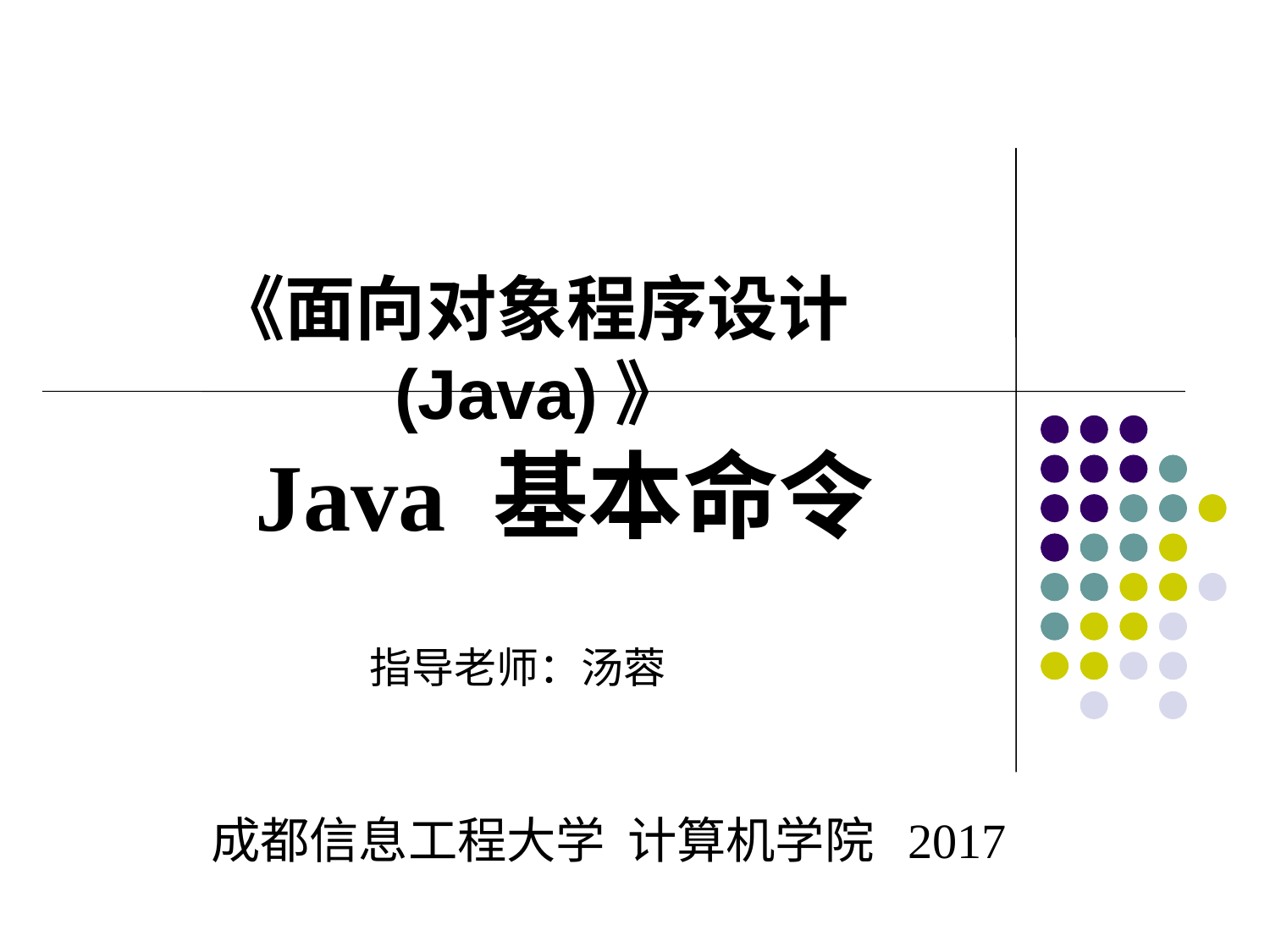

《面向对象程序设计(Java)》
# Java 基本命令
指导老师：汤蓉
成都信息工程大学  计算机学院  2017